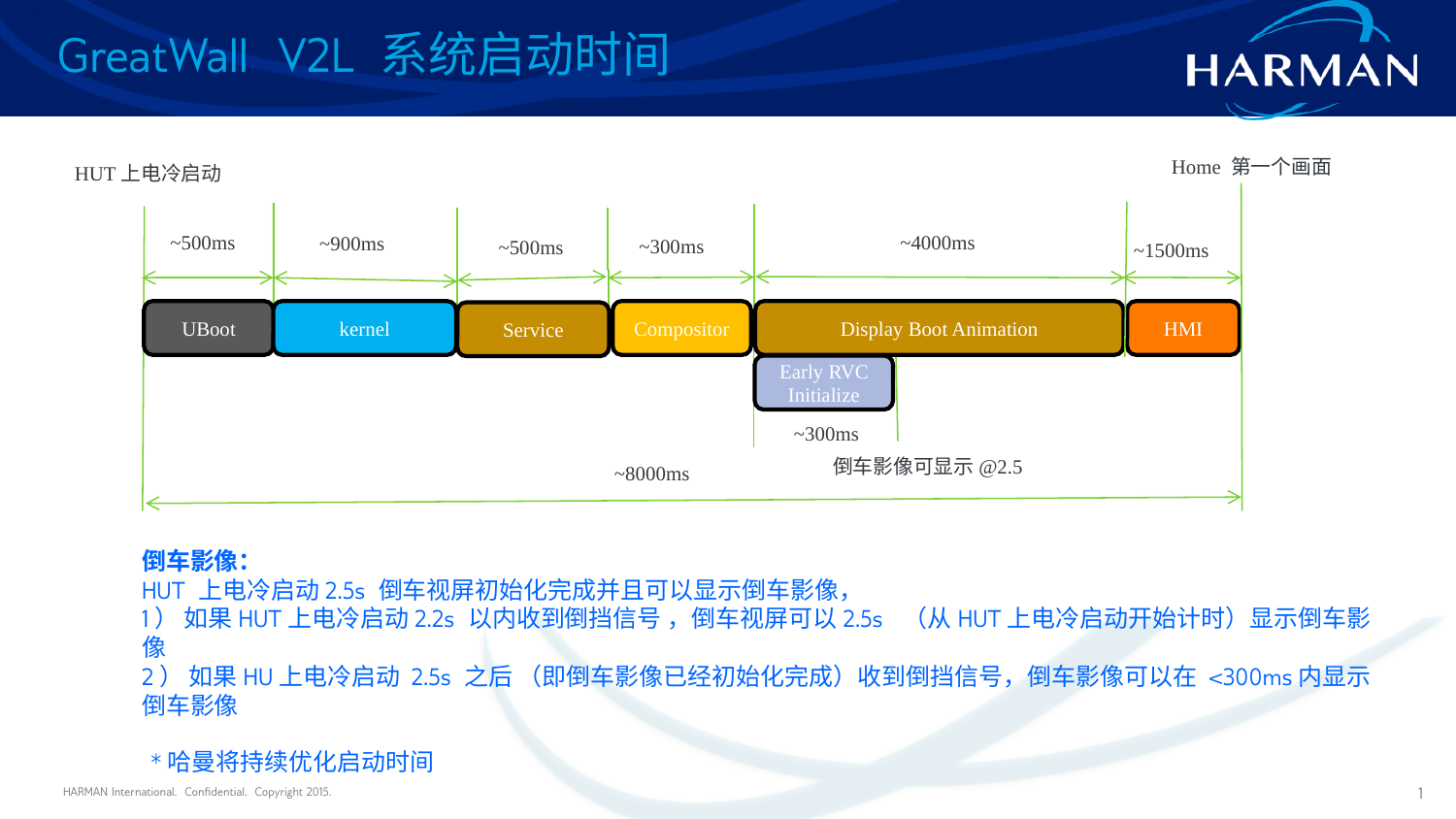

GreatWall  V2L 系统启动时间
Home 第一个画面
HUT上电冷启动
~4000ms
~500ms
~900ms
~300ms
~500ms
~1500ms
UBoot
kernel
Compositor
Display Boot Animation
HMI
Service

Early RVC Initialize

~300ms
倒车影像可显示@2.5

~8000ms
倒车影像：
HUT 上电冷启动2.5s 倒车视屏初始化完成并且可以显示倒车影像，
1） 如果HUT上电冷启动2.2s 以内收到倒挡信号 ，倒车视屏可以2.5s  （从HUT上电冷启动开始计时）显示倒车影像
2） 如果HU上电冷启动 2.5s 之后 （即倒车影像已经初始化完成）收到倒挡信号，倒车影像可以在 <300ms内显示倒车影像

*哈曼将持续优化启动时间